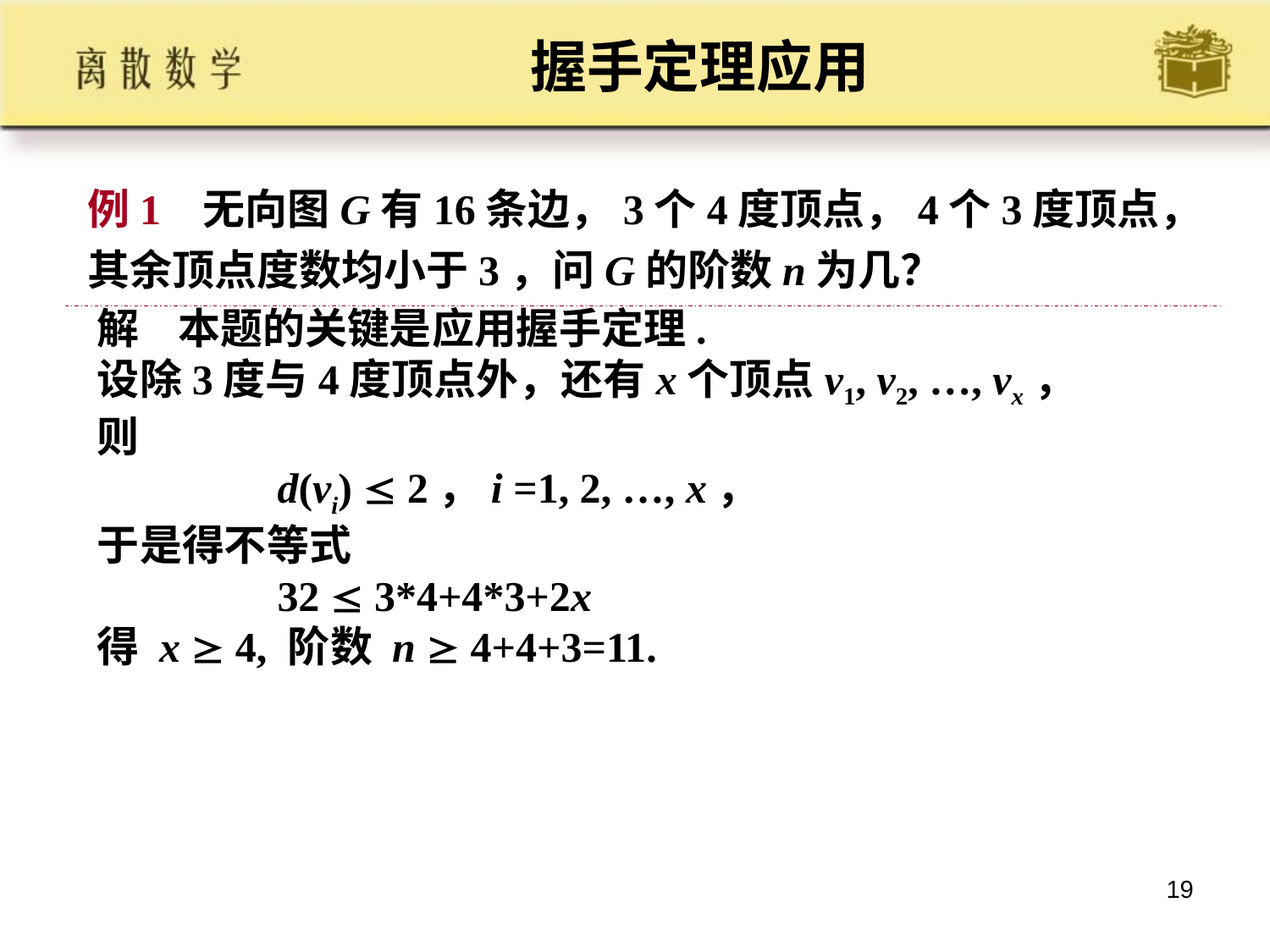

握手定理应用
例1   无向图G有16条边，3个4度顶点，4个3度顶点，其余顶点度数均小于3，问G的阶数n为几？
解    本题的关键是应用握手定理.
设除3度与4度顶点外，还有x个顶点v1, v2, …, vx， 则
                 d(vi) ≤ 2，i =1, 2, …, x，
于是得不等式
                 32 ≤ 3*4+4*3+2x
得 x ≥ 4, 阶数 n ≥ 4+4+3=11.

19